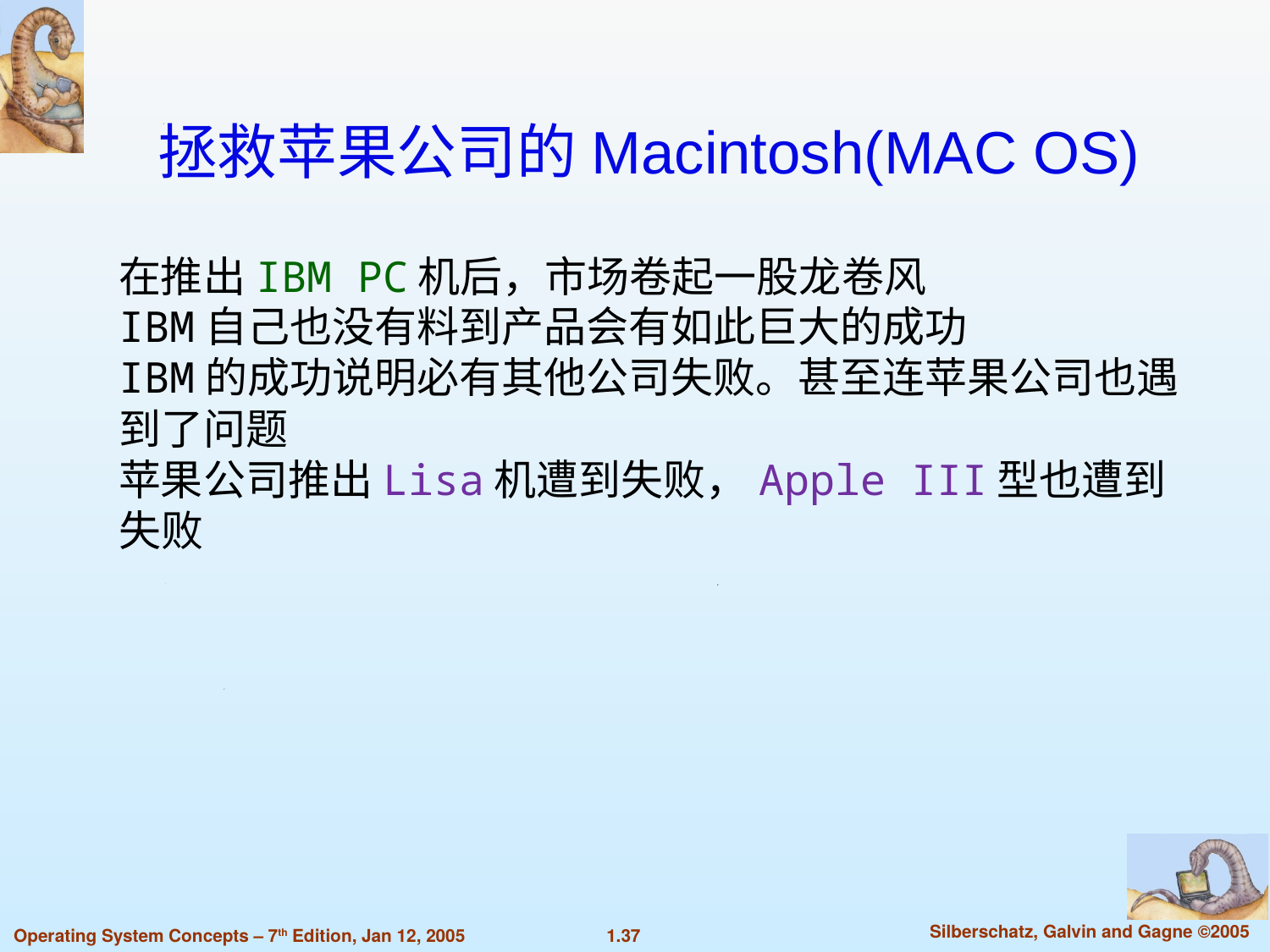

拯救苹果公司的Macintosh(MAC OS)
在推出IBM PC机后，市场卷起一股龙卷风
IBM自己也没有料到产品会有如此巨大的成功
IBM的成功说明必有其他公司失败。甚至连苹果公司也遇到了问题
苹果公司推出Lisa机遭到失败，Apple III型也遭到失败